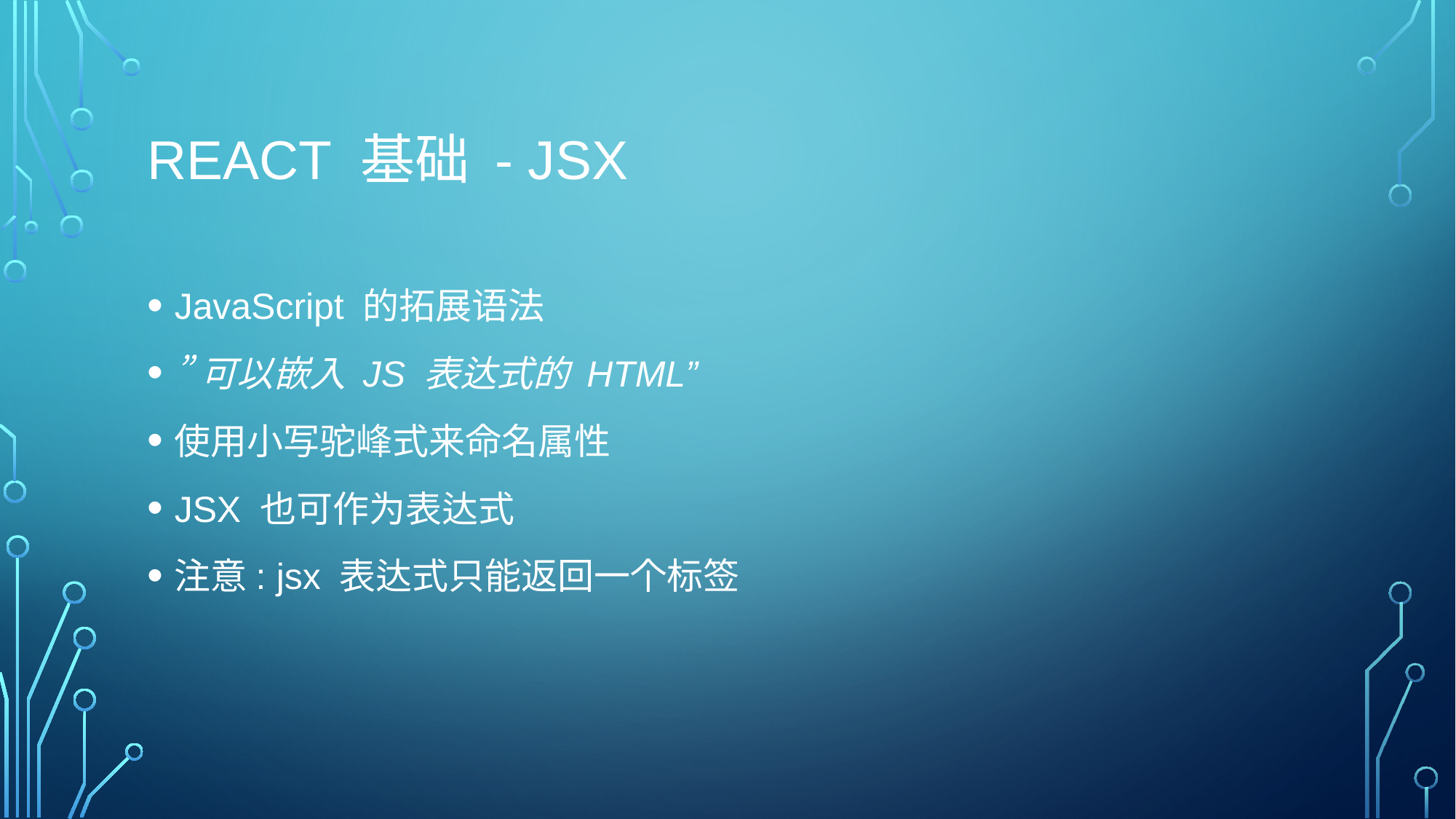

# React 基础 - JSX
JavaScript 的拓展语法
”可以嵌入 JS 表达式的 HTML”
使用小写驼峰式来命名属性
JSX 也可作为表达式
注意: jsx 表达式只能返回一个标签